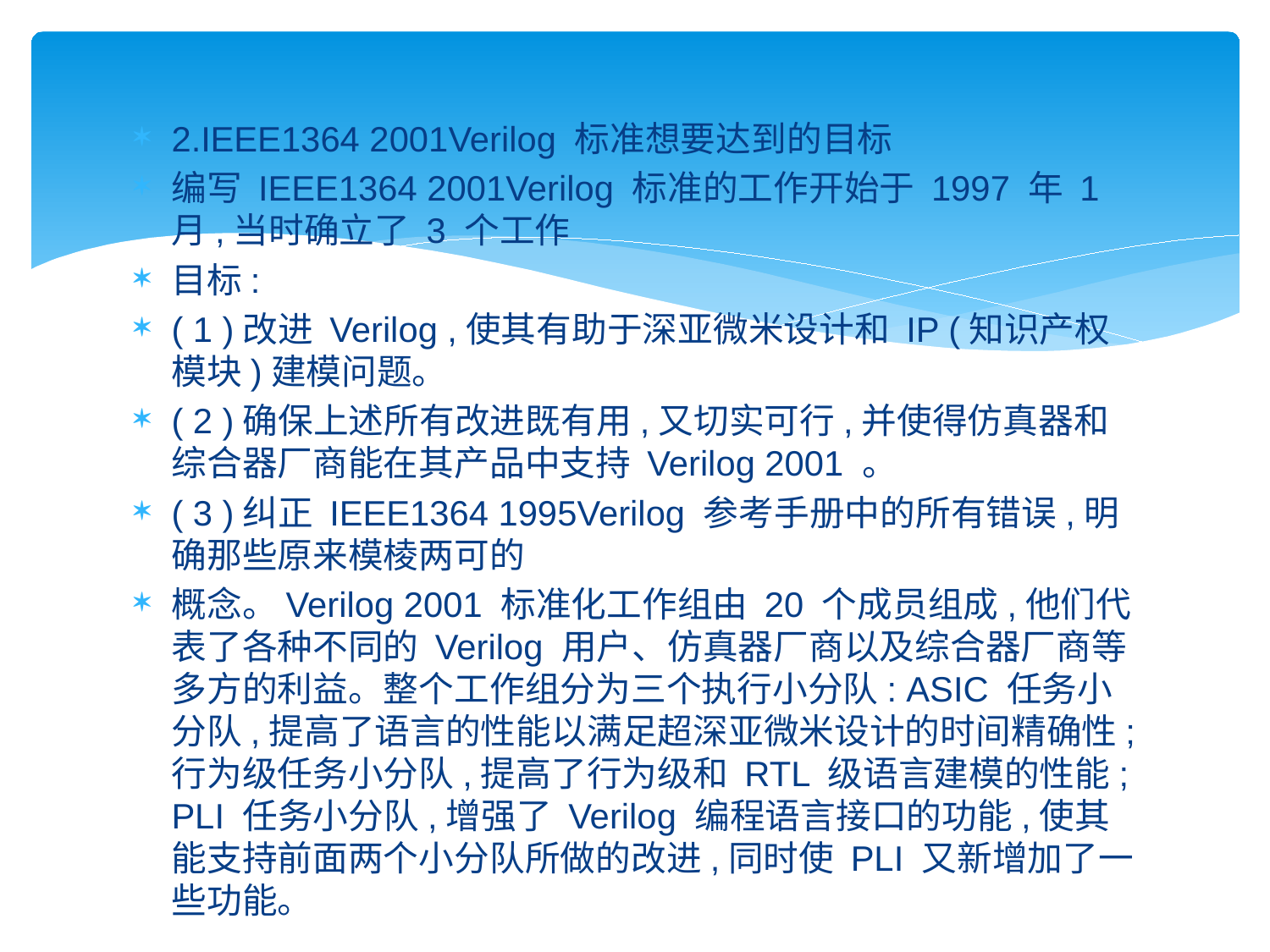

#
2.IEEE1364 2001Verilog 标准想要达到的目标
编写 IEEE1364 2001Verilog 标准的工作开始于 1997 年 1 月,当时确立了 3 个工作
目标:
( 1 )改进 Verilog ,使其有助于深亚微米设计和 IP (知识产权模块)建模问题。
( 2 )确保上述所有改进既有用,又切实可行,并使得仿真器和综合器厂商能在其产品中支持 Verilog 2001 。
( 3 )纠正 IEEE1364 1995Verilog 参考手册中的所有错误,明确那些原来模棱两可的
概念。Verilog 2001 标准化工作组由 20 个成员组成,他们代表了各种不同的 Verilog 用户、仿真器厂商以及综合器厂商等多方的利益。整个工作组分为三个执行小分队: ASIC 任务小分队,提高了语言的性能以满足超深亚微米设计的时间精确性;行为级任务小分队,提高了行为级和 RTL 级语言建模的性能; PLI 任务小分队,增强了 Verilog 编程语言接口的功能,使其能支持前面两个小分队所做的改进,同时使 PLI 又新增加了一些功能。